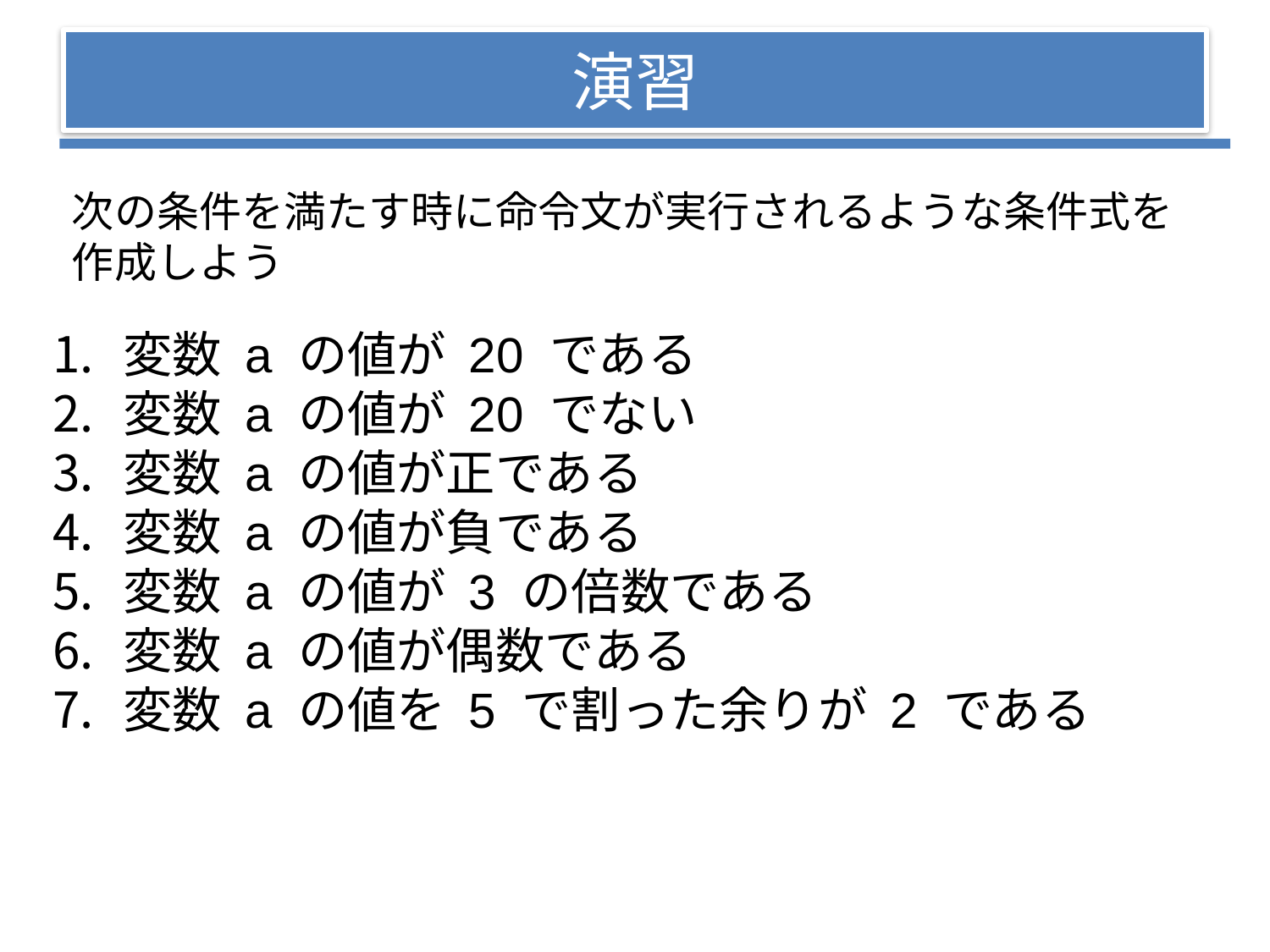

# 演習
次の条件を満たす時に命令文が実行されるような条件式を作成しよう
 変数 a の値が 20 である
 変数 a の値が 20 でない
 変数 a の値が正である
 変数 a の値が負である
 変数 a の値が 3 の倍数である
 変数 a の値が偶数である
 変数 a の値を 5 で割った余りが 2 である